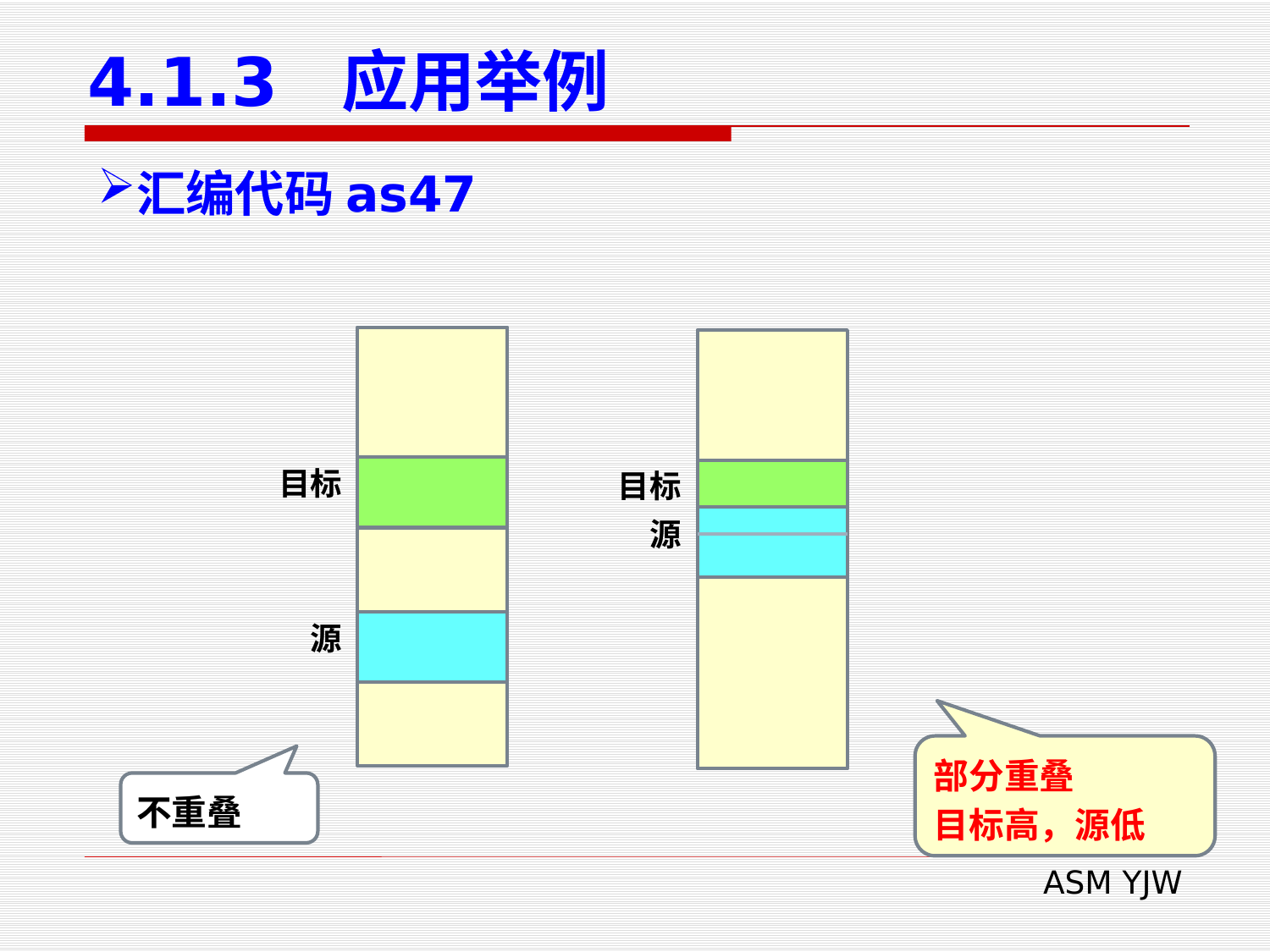

# 4.1.3  应用举例
汇编代码as47

目标
目标

源

源

部分重叠
目标高，源低
不重叠